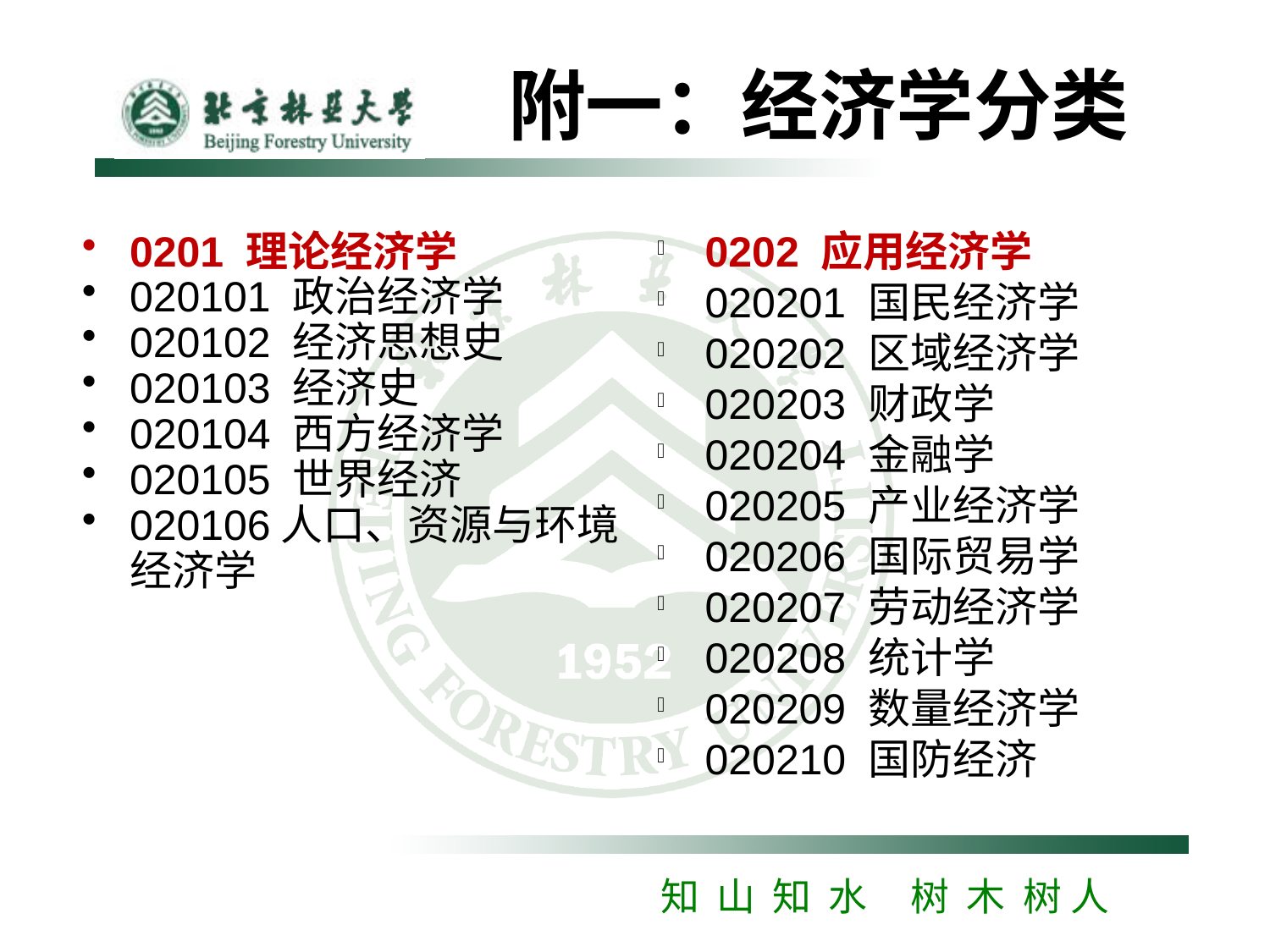

# 附一：经济学分类
0201 理论经济学
020101 政治经济学
020102 经济思想史
020103 经济史
020104 西方经济学
020105 世界经济
020106人口、资源与环境经济学

0202 应用经济学
020201 国民经济学
020202 区域经济学
020203 财政学
020204 金融学
020205 产业经济学
020206 国际贸易学
020207 劳动经济学
020208 统计学
020209 数量经济学
020210 国防经济